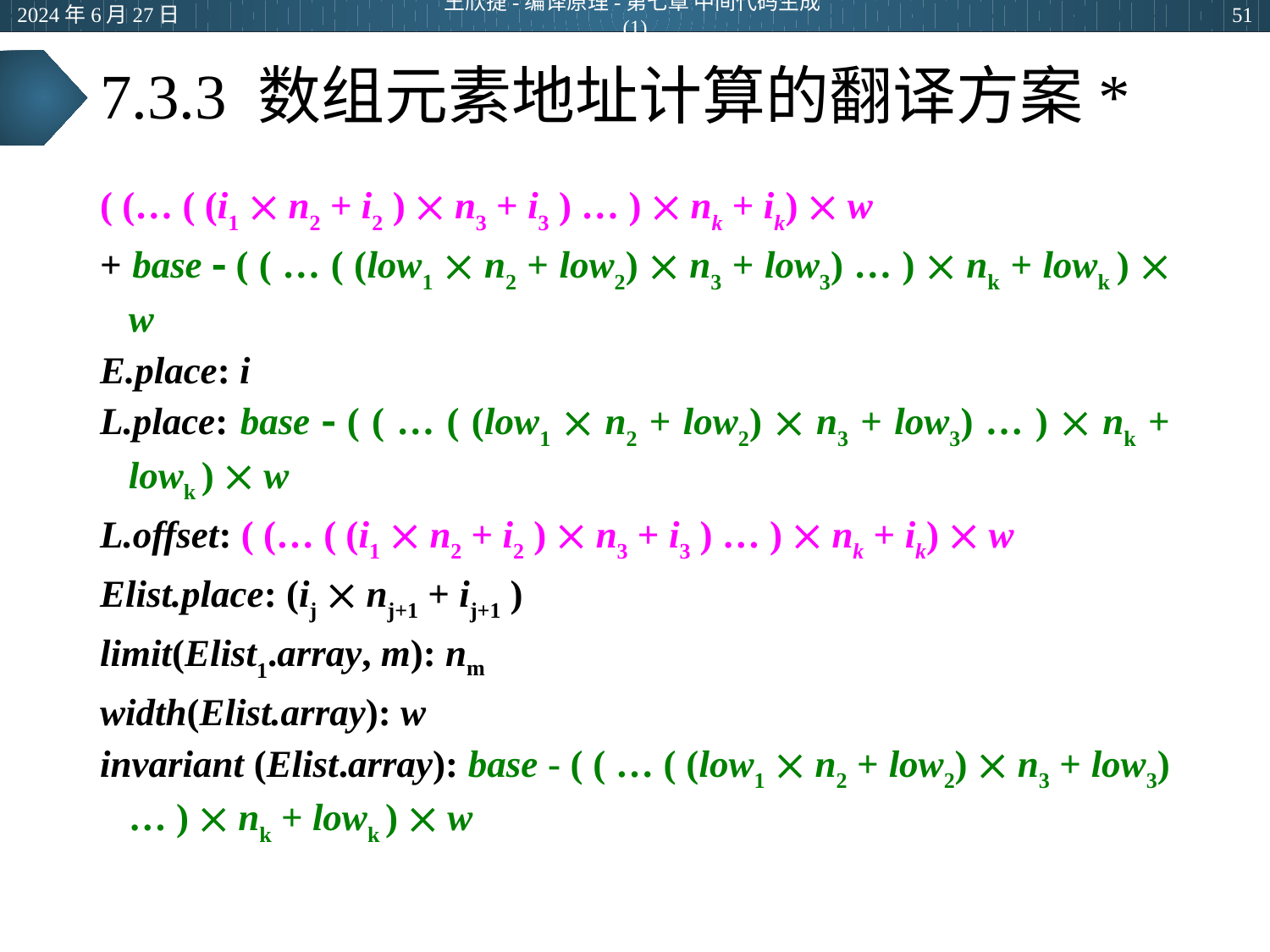

2024年6月27日
王欣捷-编译原理-第七章 中间代码生成(1)
51
# 7.3.3 数组元素地址计算的翻译方案*
( (… ( (i1 × n2 + i2 ) × n3 + i3 ) … ) × nk + ik) × w
+ base − ( ( … ( (low1 × n2 + low2) × n3 + low3) … ) × nk + lowk ) × w
E.place: i
L.place: base − ( ( … ( (low1 × n2 + low2) × n3 + low3) … ) × nk + lowk ) × w
L.offset: ( (… ( (i1 × n2 + i2 ) × n3 + i3 ) … ) × nk + ik) × w
Elist.place: (ij × nj+1 + ij+1 )
limit(Elist1.array, m): nm
width(Elist.array): w
invariant (Elist.array): base - ( ( … ( (low1 × n2 + low2) × n3 + low3) … ) × nk + lowk ) × w